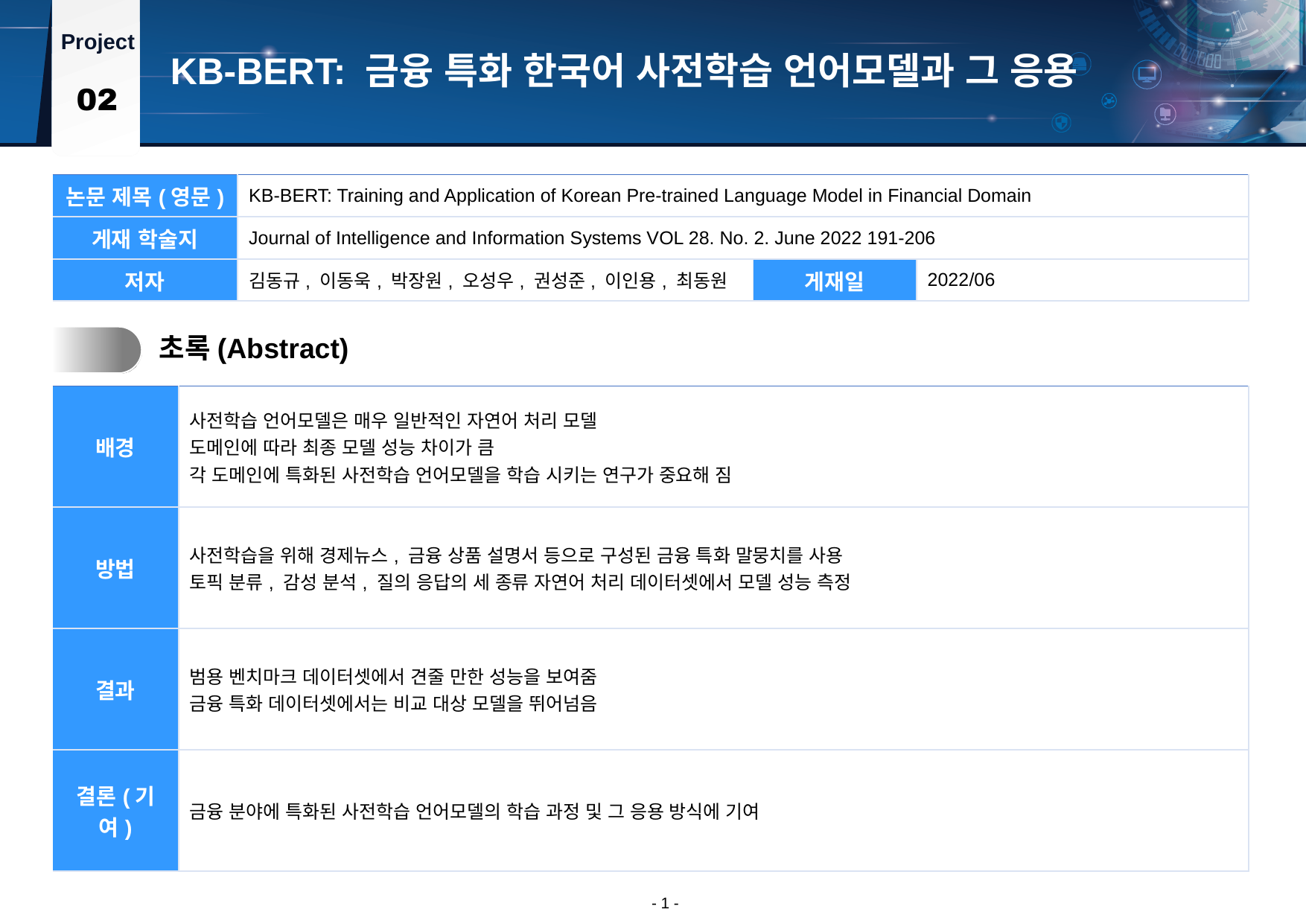

KB-BERT: 금융 특화 한국어 사전학습 언어모델과 그 응용
02
| 논문 제목(영문) | KB-BERT: Training and Application of Korean Pre-trained Language Model in Financial Domain |  |  |
| --- | --- | --- | --- |
| 게재 학술지 | Journal of Intelligence and Information Systems VOL 28. No. 2. June 2022 191-206 |  |  |
| 저자 | 김동규, 이동욱, 박장원, 오성우, 권성준, 이인용, 최동원 | 게재일 | 2022/06 |

1.
초록(Abstract)
| 배경 | 사전학습 언어모델은 매우 일반적인 자연어 처리 모델 도메인에 따라 최종 모델 성능 차이가 큼 각 도메인에 특화된 사전학습 언어모델을 학습 시키는 연구가 중요해 짐 |
| --- | --- |
| 방법 | 사전학습을 위해 경제뉴스, 금융 상품 설명서 등으로 구성된 금융 특화 말뭉치를 사용 토픽 분류, 감성 분석, 질의 응답의 세 종류 자연어 처리 데이터셋에서 모델 성능 측정 |
| 결과 | 범용 벤치마크 데이터셋에서 견줄 만한 성능을 보여줌 금융 특화 데이터셋에서는 비교 대상 모델을 뛰어넘음 |
| 결론(기여) | 금융 분야에 특화된 사전학습 언어모델의 학습 과정 및 그 응용 방식에 기여 |
- 1 -